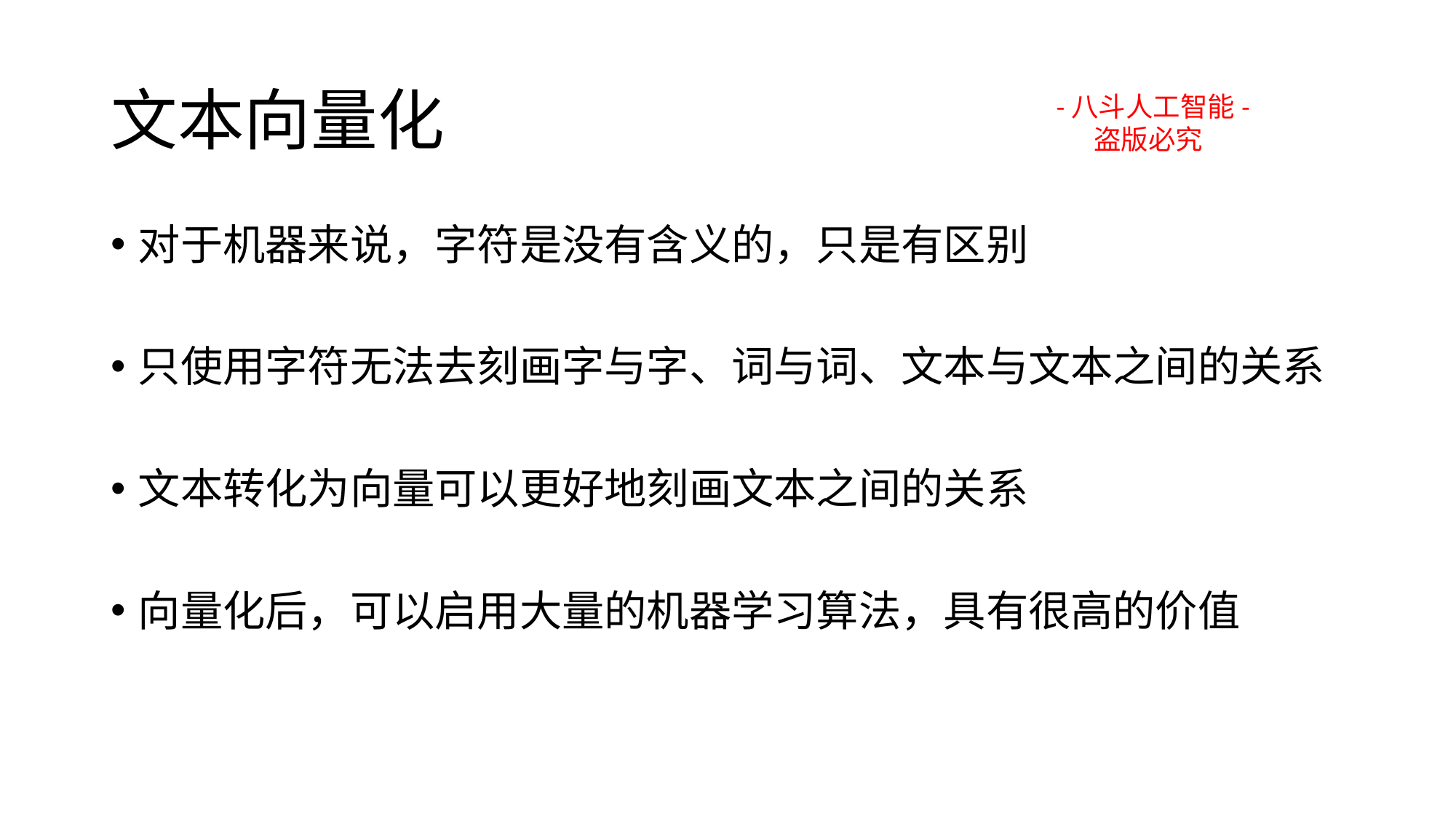

# 文本向量化
-八斗人工智能-
     盗版必究
对于机器来说，字符是没有含义的，只是有区别

只使用字符无法去刻画字与字、词与词、文本与文本之间的关系

文本转化为向量可以更好地刻画文本之间的关系

向量化后，可以启用大量的机器学习算法，具有很高的价值